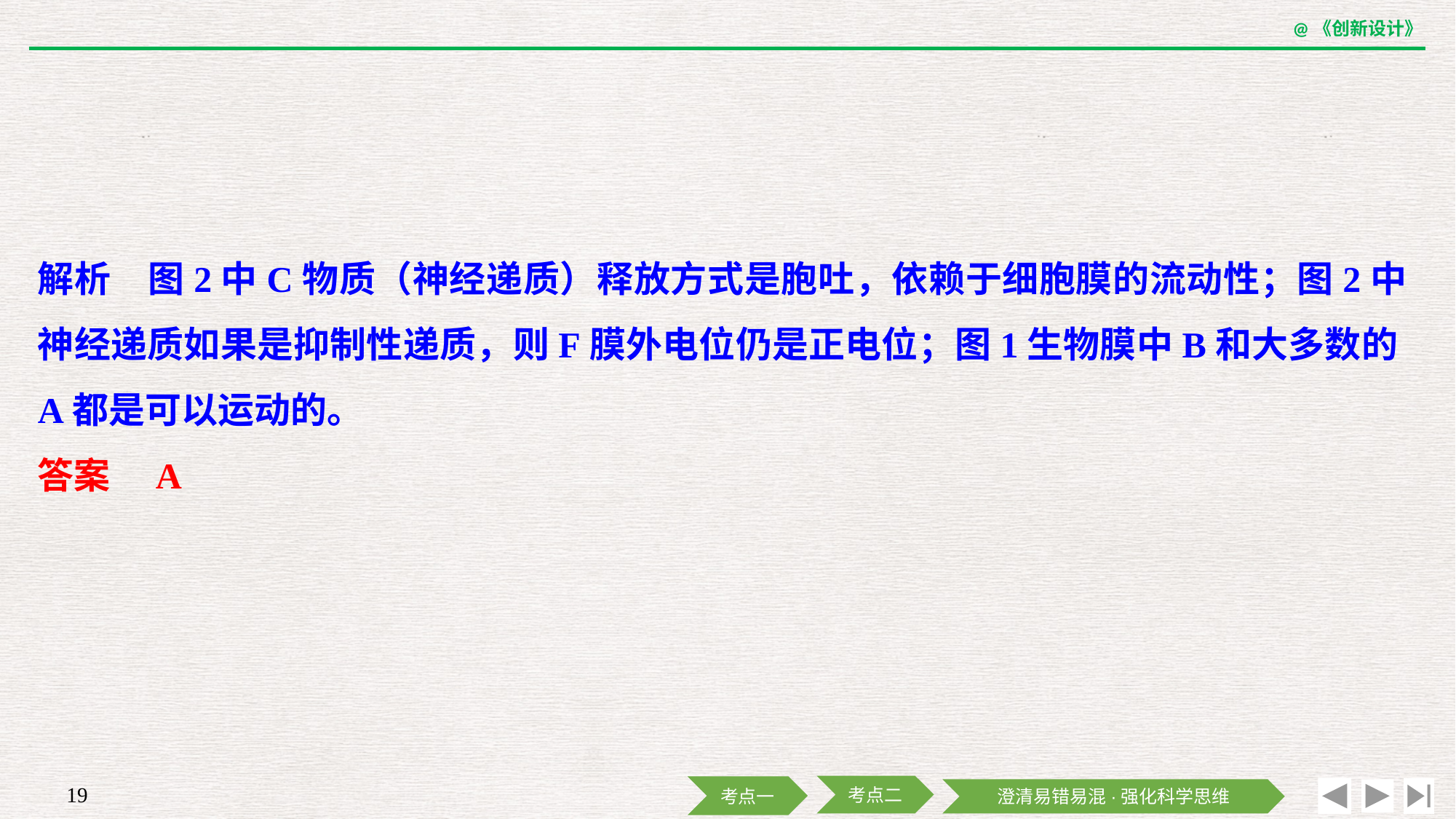

解析　图2中C物质（神经递质）释放方式是胞吐，依赖于细胞膜的流动性；图2中神经递质如果是抑制性递质，则F膜外电位仍是正电位；图1生物膜中B和大多数的A都是可以运动的。
答案　A